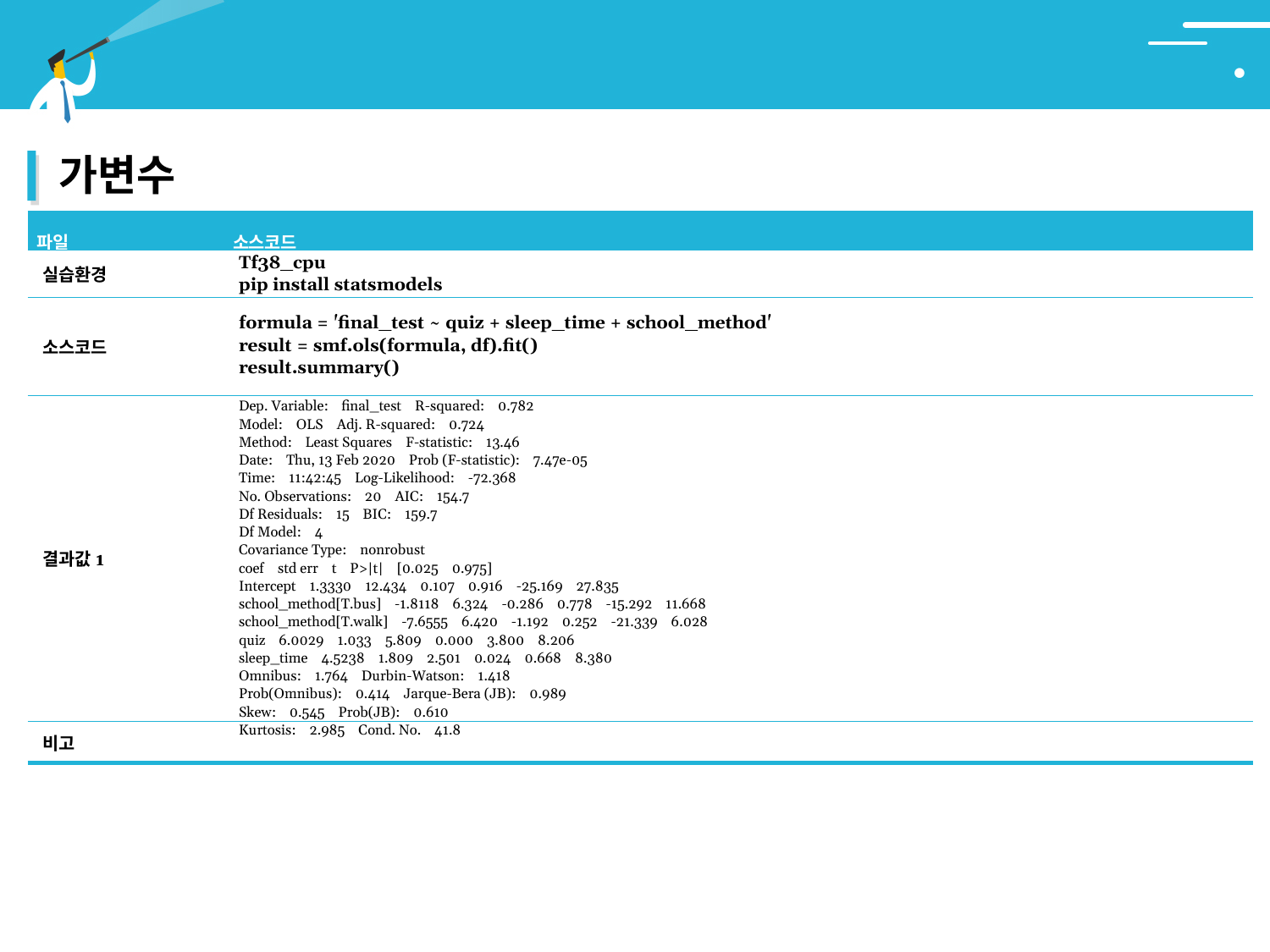

# 4. 다중회귀모형
가변수

| 파일 | 소스코드 |
| --- | --- |
| 실습환경 | Tf38\_cpu pip install statsmodels |
| 소스코드 | formula = 'final\_test ~ quiz + sleep\_time + school\_method' result = smf.ols(formula, df).fit() result.summary() |
| 결과값1 | Dep. Variable: final\_test R-squared: 0.782 Model: OLS Adj. R-squared: 0.724 Method: Least Squares F-statistic: 13.46 Date: Thu, 13 Feb 2020 Prob (F-statistic): 7.47e-05 Time: 11:42:45 Log-Likelihood: -72.368 No. Observations: 20 AIC: 154.7 Df Residuals: 15 BIC: 159.7 Df Model: 4 Covariance Type: nonrobust coef std err t P>|t| [0.025 0.975] Intercept 1.3330 12.434 0.107 0.916 -25.169 27.835 school\_method[T.bus] -1.8118 6.324 -0.286 0.778 -15.292 11.668 school\_method[T.walk] -7.6555 6.420 -1.192 0.252 -21.339 6.028 quiz 6.0029 1.033 5.809 0.000 3.800 8.206 sleep\_time 4.5238 1.809 2.501 0.024 0.668 8.380 Omnibus: 1.764 Durbin-Watson: 1.418 Prob(Omnibus): 0.414 Jarque-Bera (JB): 0.989 Skew: 0.545 Prob(JB): 0.610 Kurtosis: 2.985 Cond. No. 41.8 |
| 비고 |  |